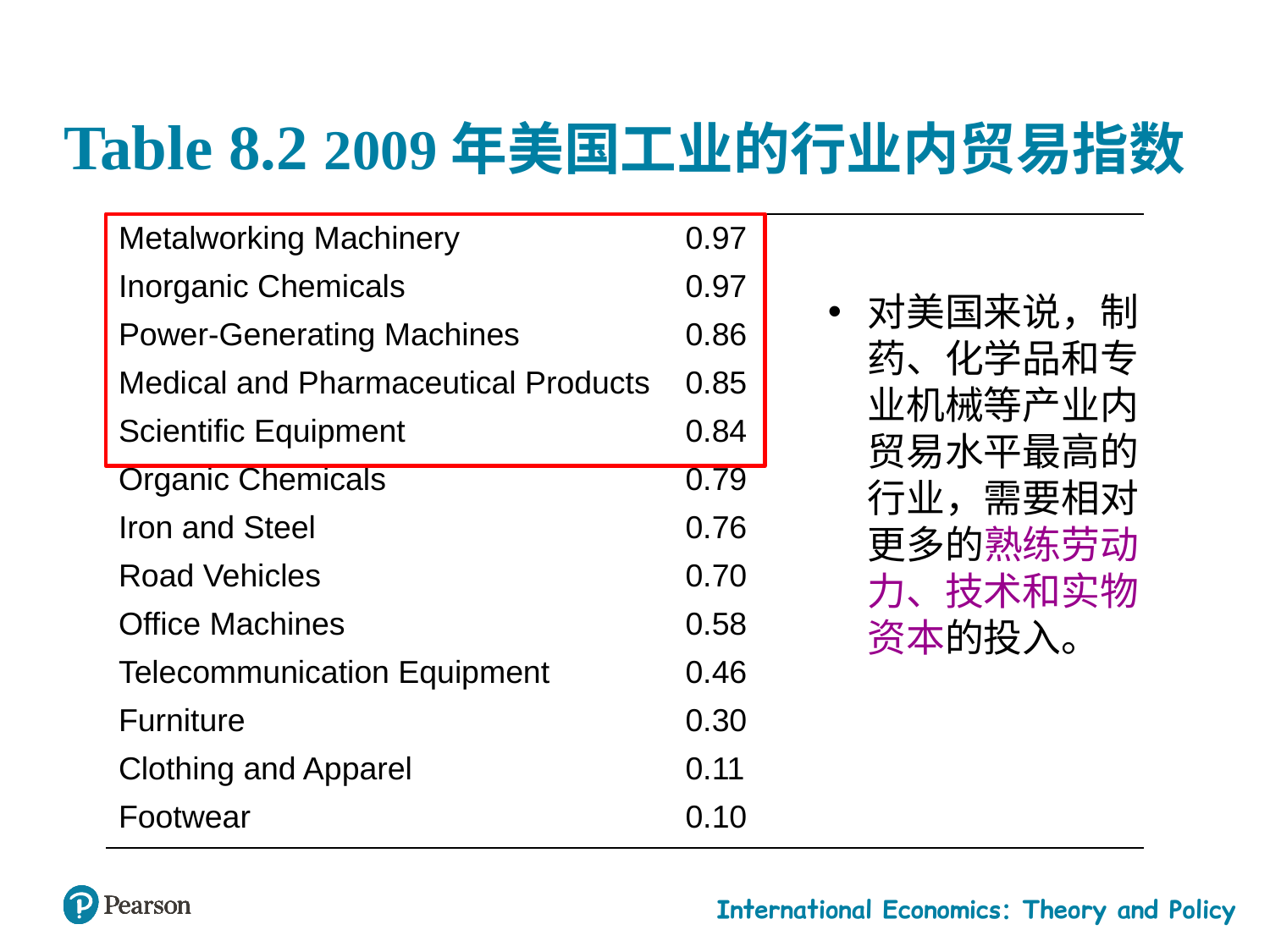

# Table 8.2 2009年美国工业的行业内贸易指数
| Metalworking Machinery | 0.97 |
| --- | --- |
| Inorganic Chemicals | 0.97 |
| Power-Generating Machines | 0.86 |
| Medical and Pharmaceutical Products | 0.85 |
| Scientific Equipment | 0.84 |
| Organic Chemicals | 0.79 |
| Iron and Steel | 0.76 |
| Road Vehicles | 0.70 |
| Office Machines | 0.58 |
| Telecommunication Equipment | 0.46 |
| Furniture | 0.30 |
| Clothing and Apparel | 0.11 |
| Footwear | 0.10 |

对美国来说，制药、化学品和专业机械等产业内贸易水平最高的行业，需要相对更多的熟练劳动力、技术和实物资本的投入。